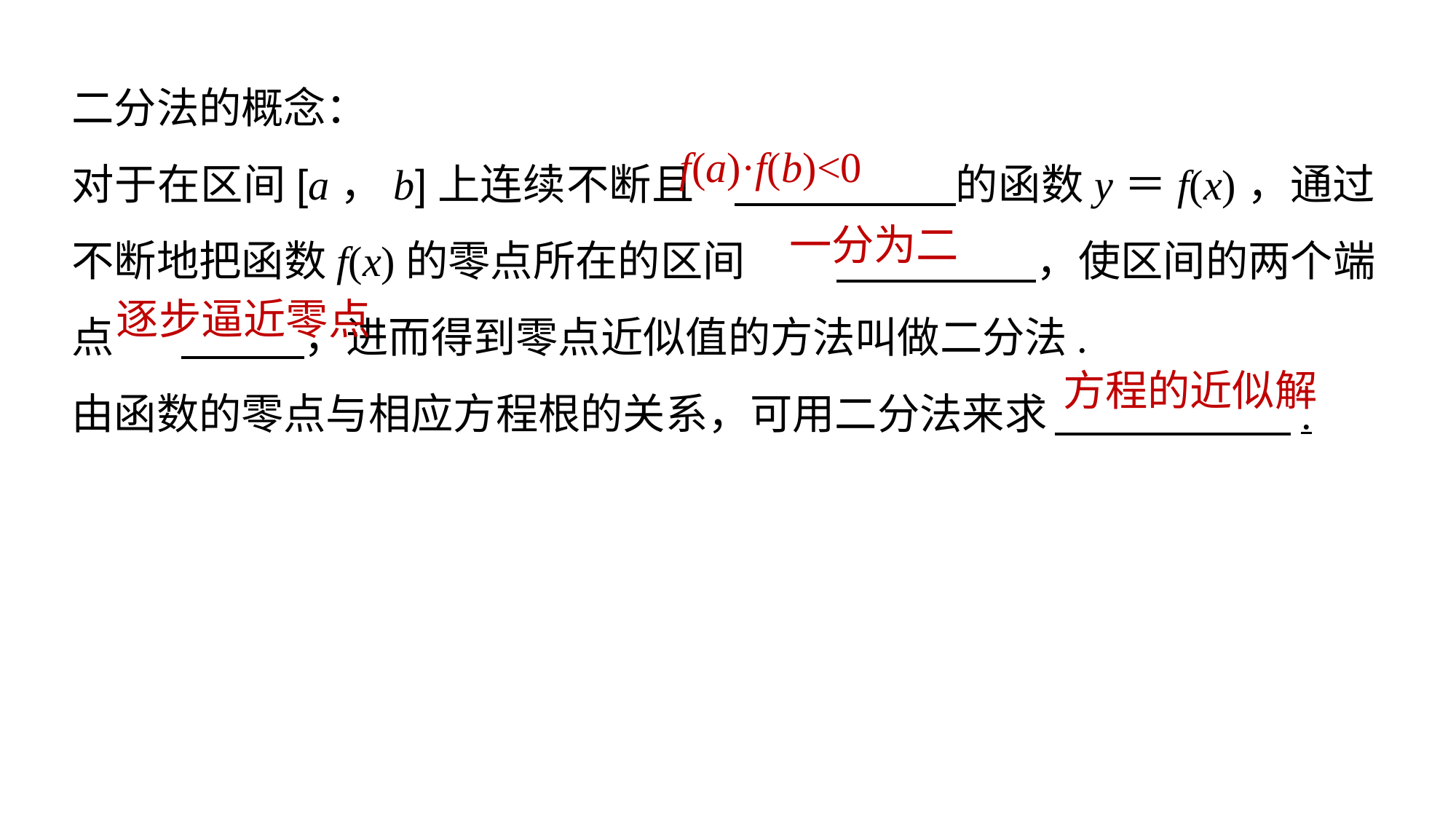

二分法的概念：
对于在区间[a，b]上连续不断且	                      的函数y＝f(x)，通过不断地把函数f(x)的零点所在的区间	                     ，使区间的两个端点	             ，进而得到零点近似值的方法叫做二分法.
由函数的零点与相应方程根的关系，可用二分法来求	                         .
f(a)·f(b)<0
一分为二
  逐步逼近零点
方程的近似解